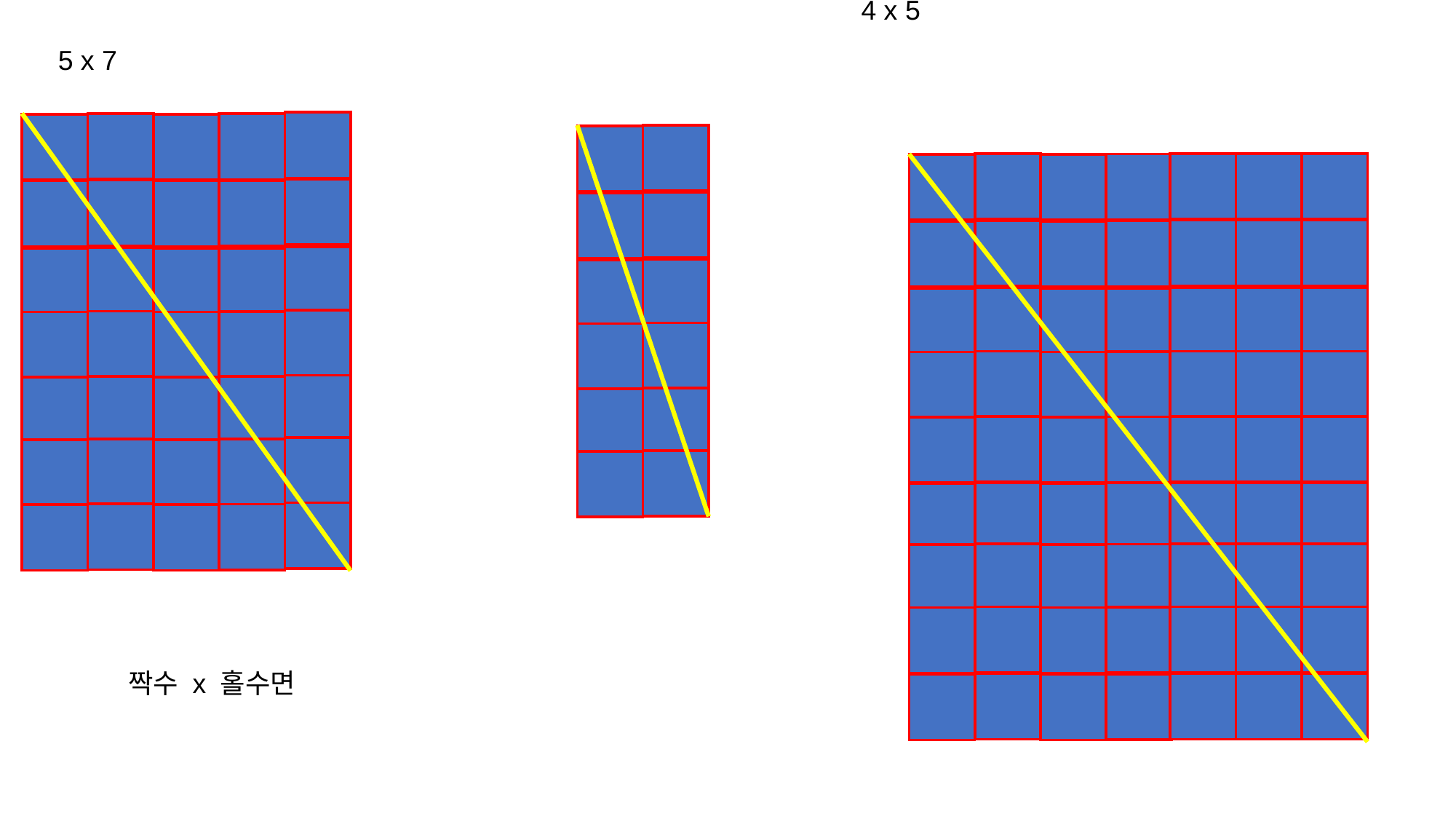

4 x 5
5 x 7

짝수 x 홀수면